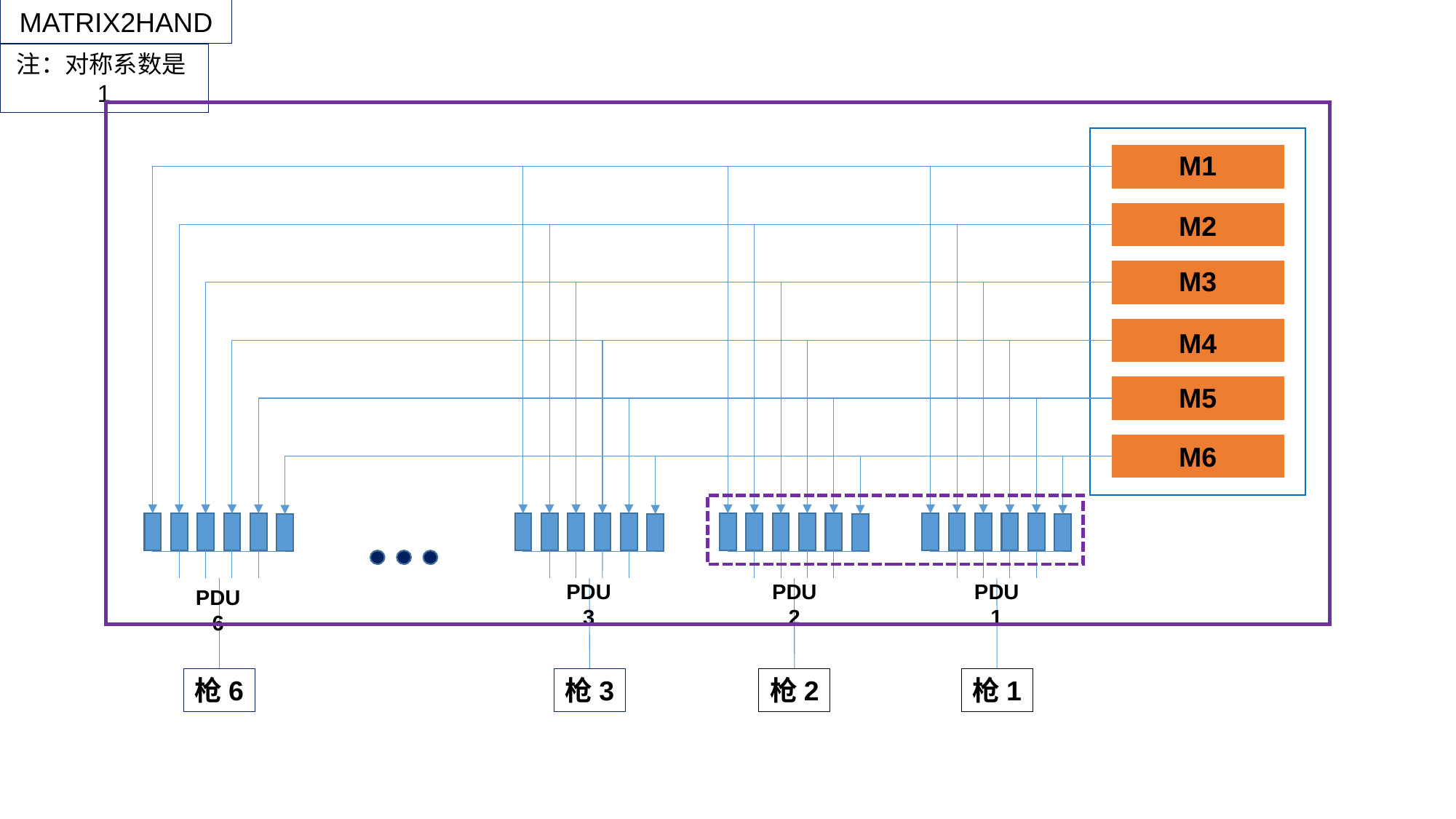

MATRIX2HAND
注：对称系数是1

M1

M2
M3

M4
M5

M6

PDU3
PDU2
PDU1
PDU6
枪6
枪3
枪2
枪1